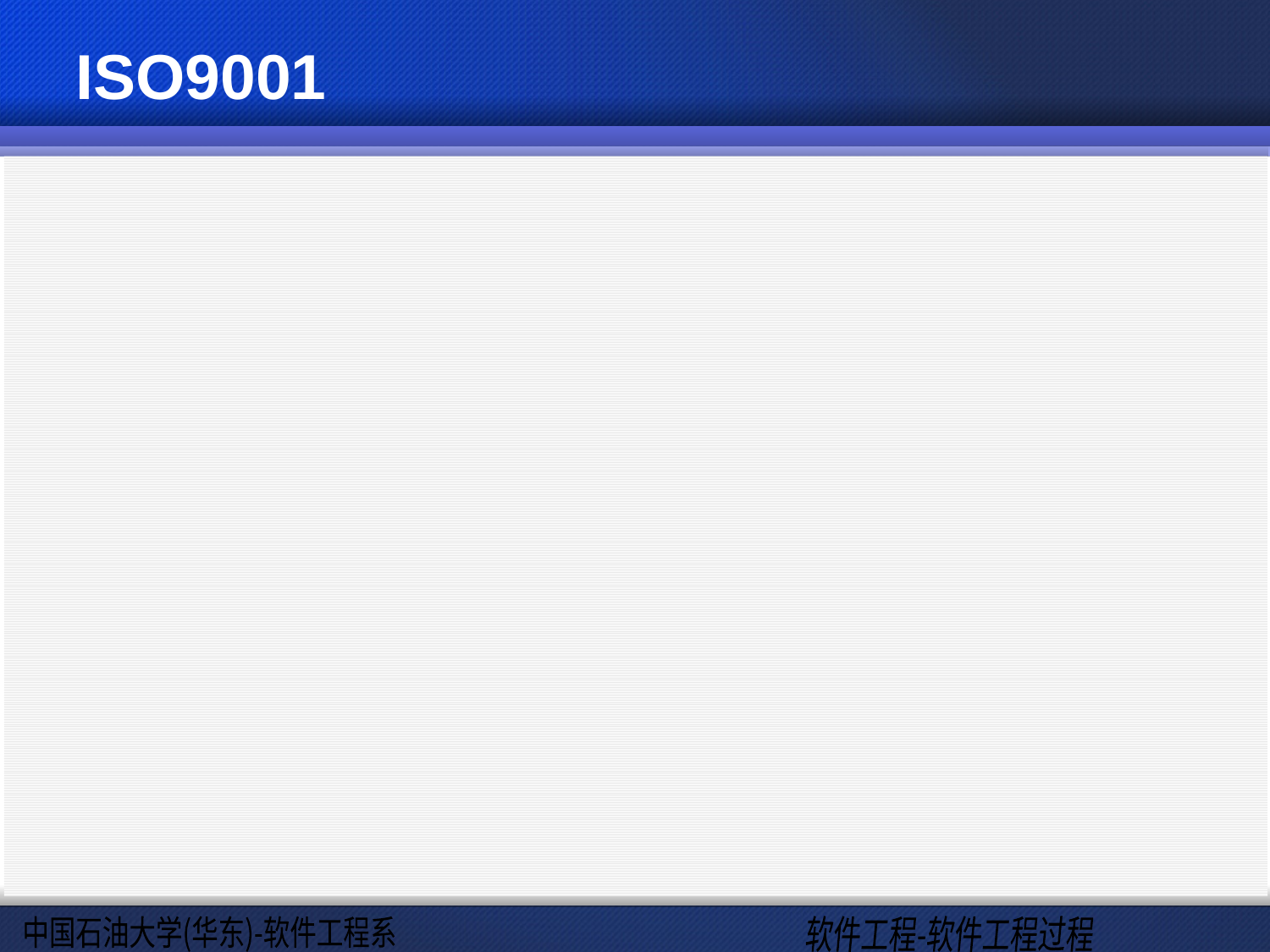

# ISO9001
它是一种来源于工业的一种标准，由于软件有其特定的特殊性，所以很难使用；
主要是用它的标准化文档管理；